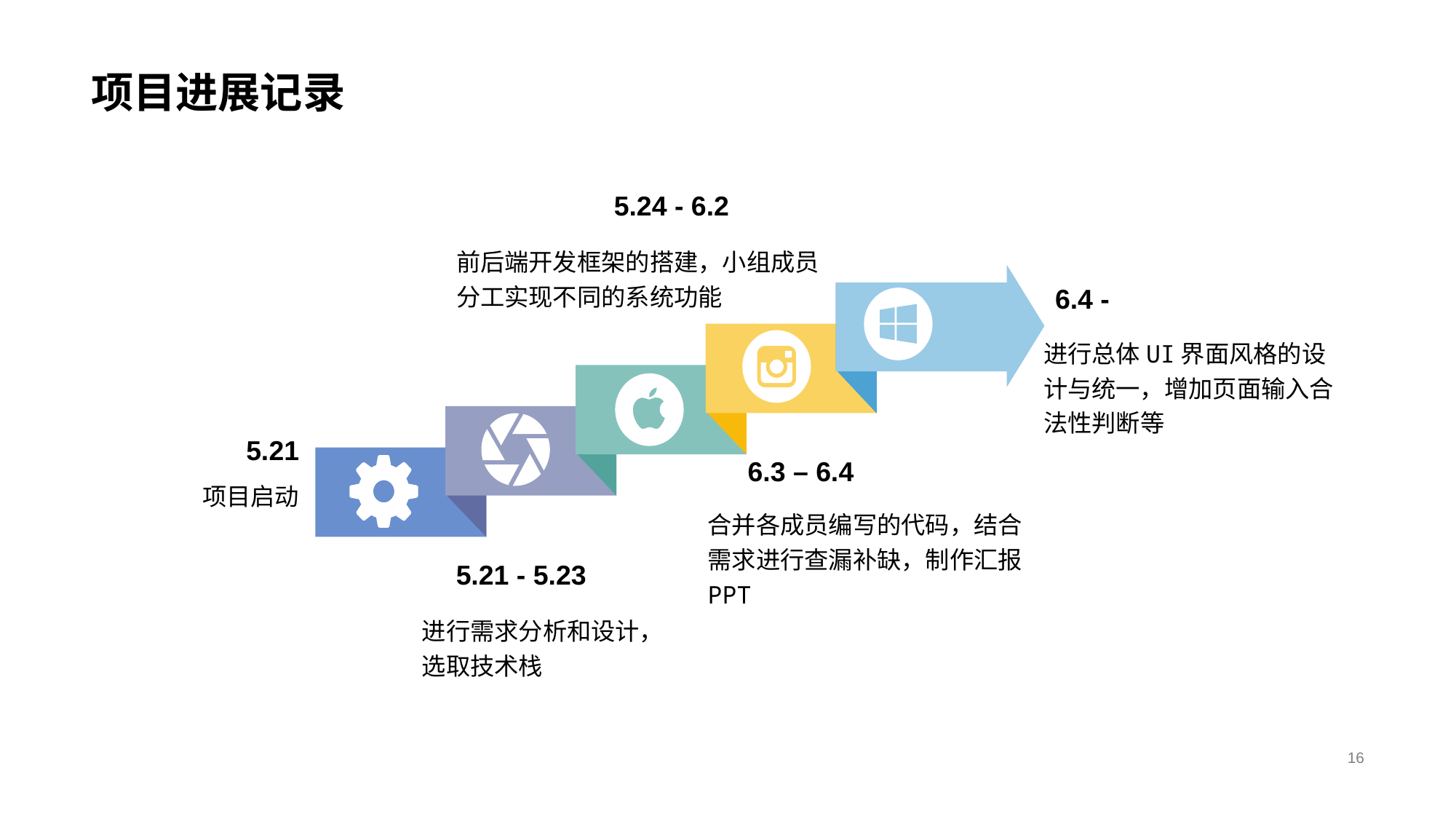

# 项目进展记录
5.24 - 6.2
前后端开发框架的搭建，小组成员分工实现不同的系统功能

6.4 -
进行总体UI界面风格的设计与统一，增加页面输入合法性判断等
5.21
项目启动
6.3 – 6.4
合并各成员编写的代码，结合需求进行查漏补缺，制作汇报PPT
5.21 - 5.23
进行需求分析和设计，选取技术栈
16